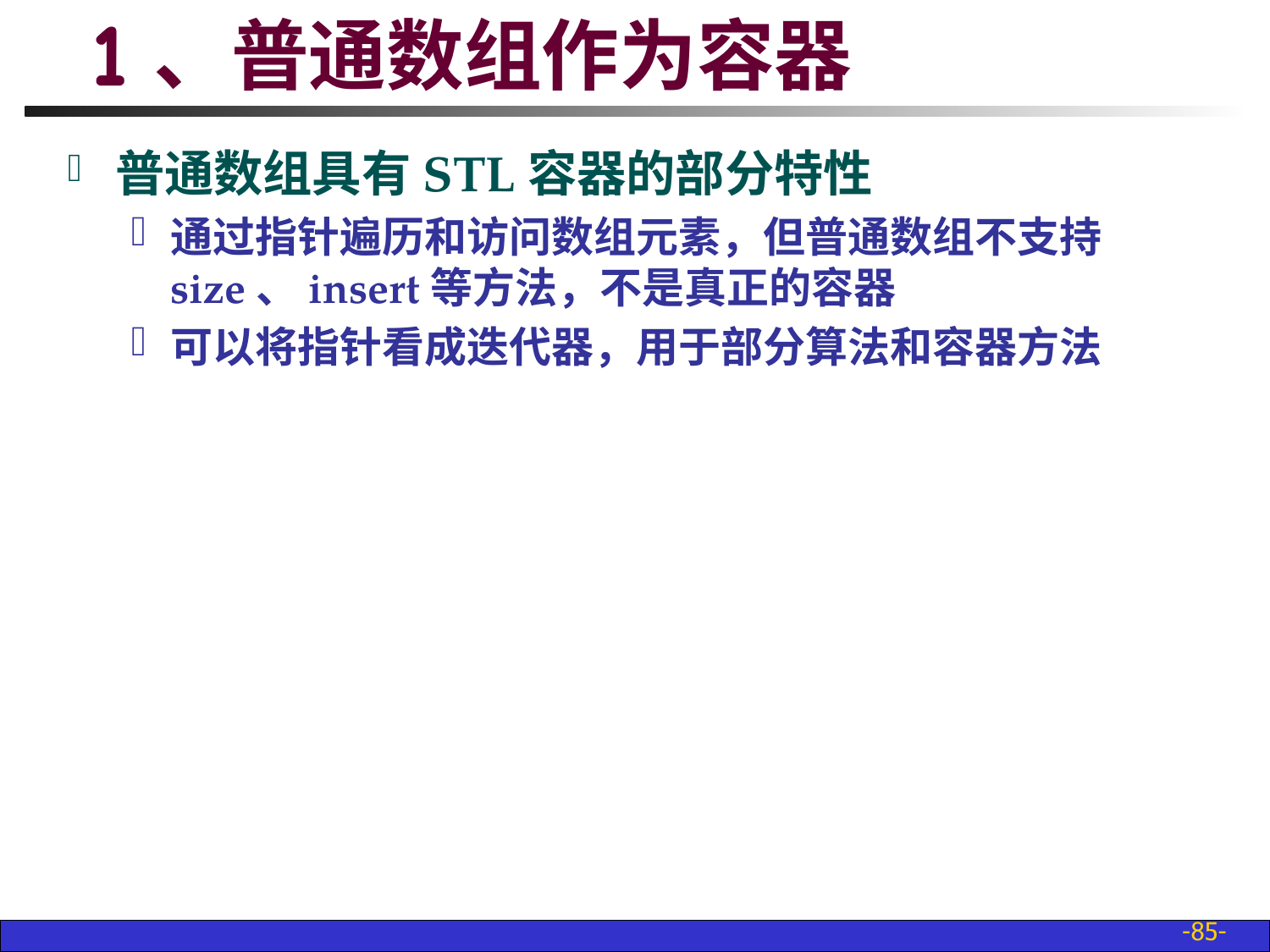

# 1、普通数组作为容器
普通数组具有STL容器的部分特性
通过指针遍历和访问数组元素，但普通数组不支持size、insert等方法，不是真正的容器
可以将指针看成迭代器，用于部分算法和容器方法
-85-